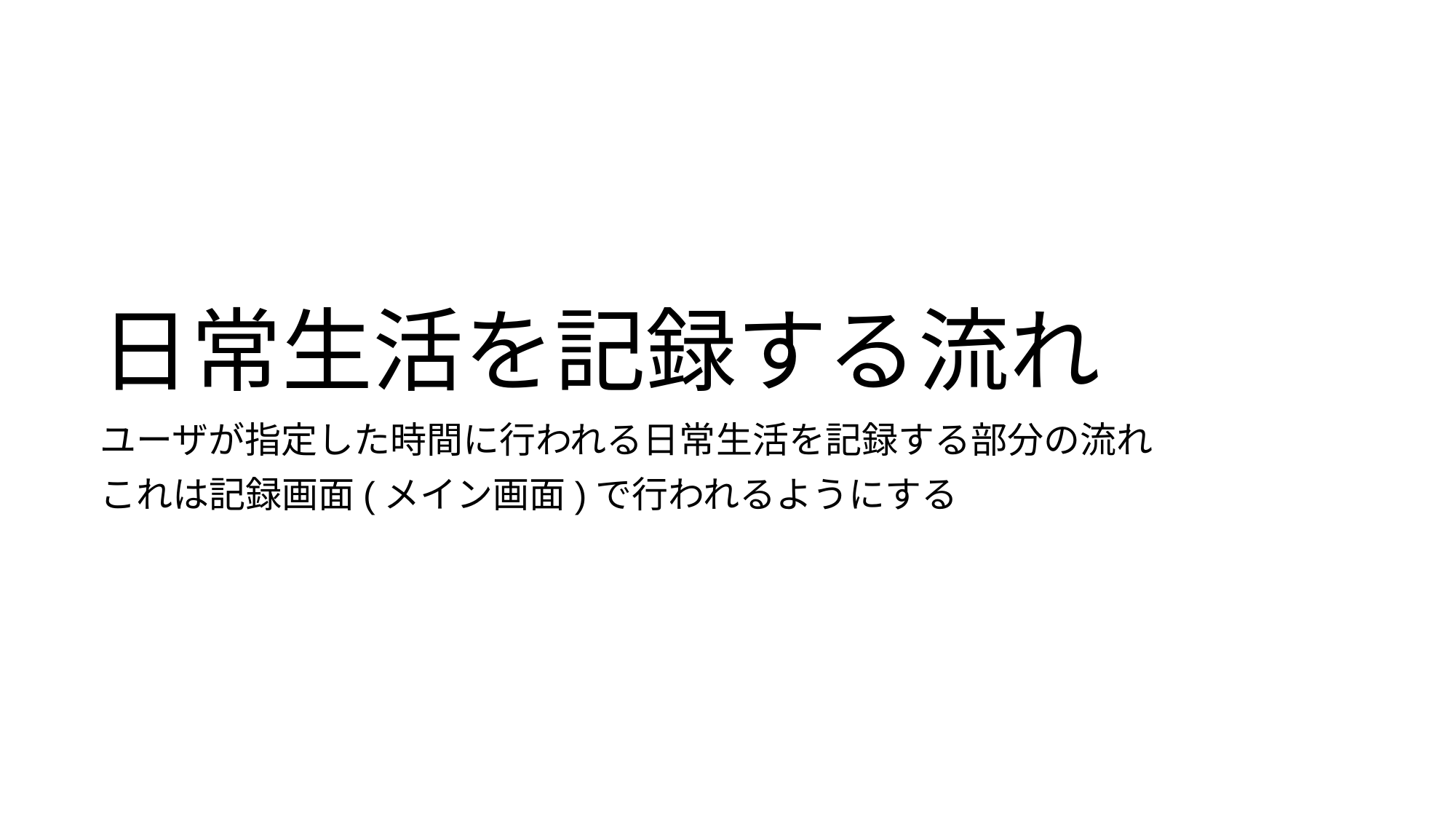

# 日常生活を記録する流れ
ユーザが指定した時間に行われる日常生活を記録する部分の流れ
これは記録画面(メイン画面)で行われるようにする